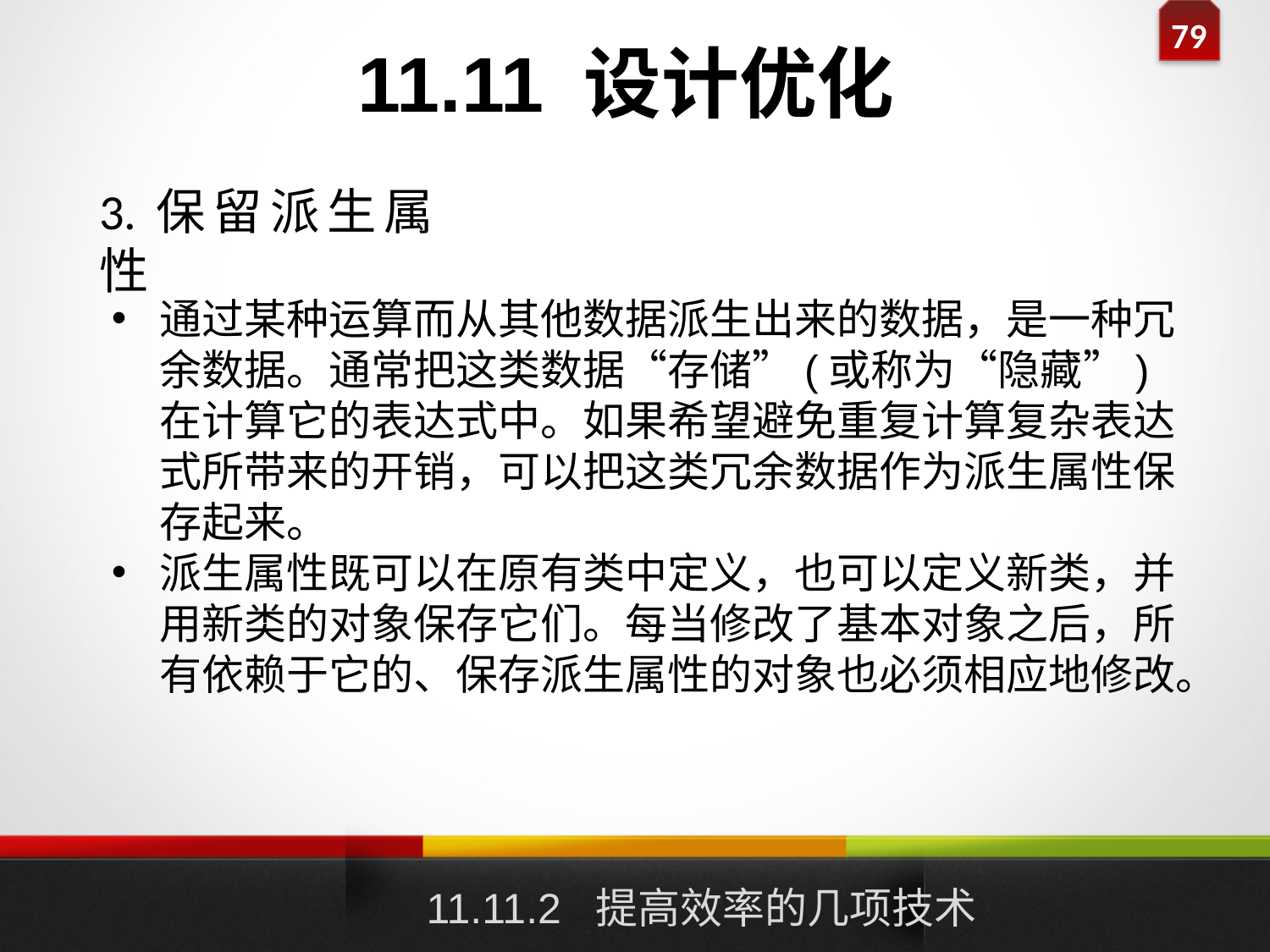

# 11.11 设计优化
3.保留派生属性
通过某种运算而从其他数据派生出来的数据，是一种冗余数据。通常把这类数据“存储”(或称为“隐藏”)在计算它的表达式中。如果希望避免重复计算复杂表达式所带来的开销，可以把这类冗余数据作为派生属性保存起来。
派生属性既可以在原有类中定义，也可以定义新类，并用新类的对象保存它们。每当修改了基本对象之后，所有依赖于它的、保存派生属性的对象也必须相应地修改。
11.11.2  提高效率的几项技术